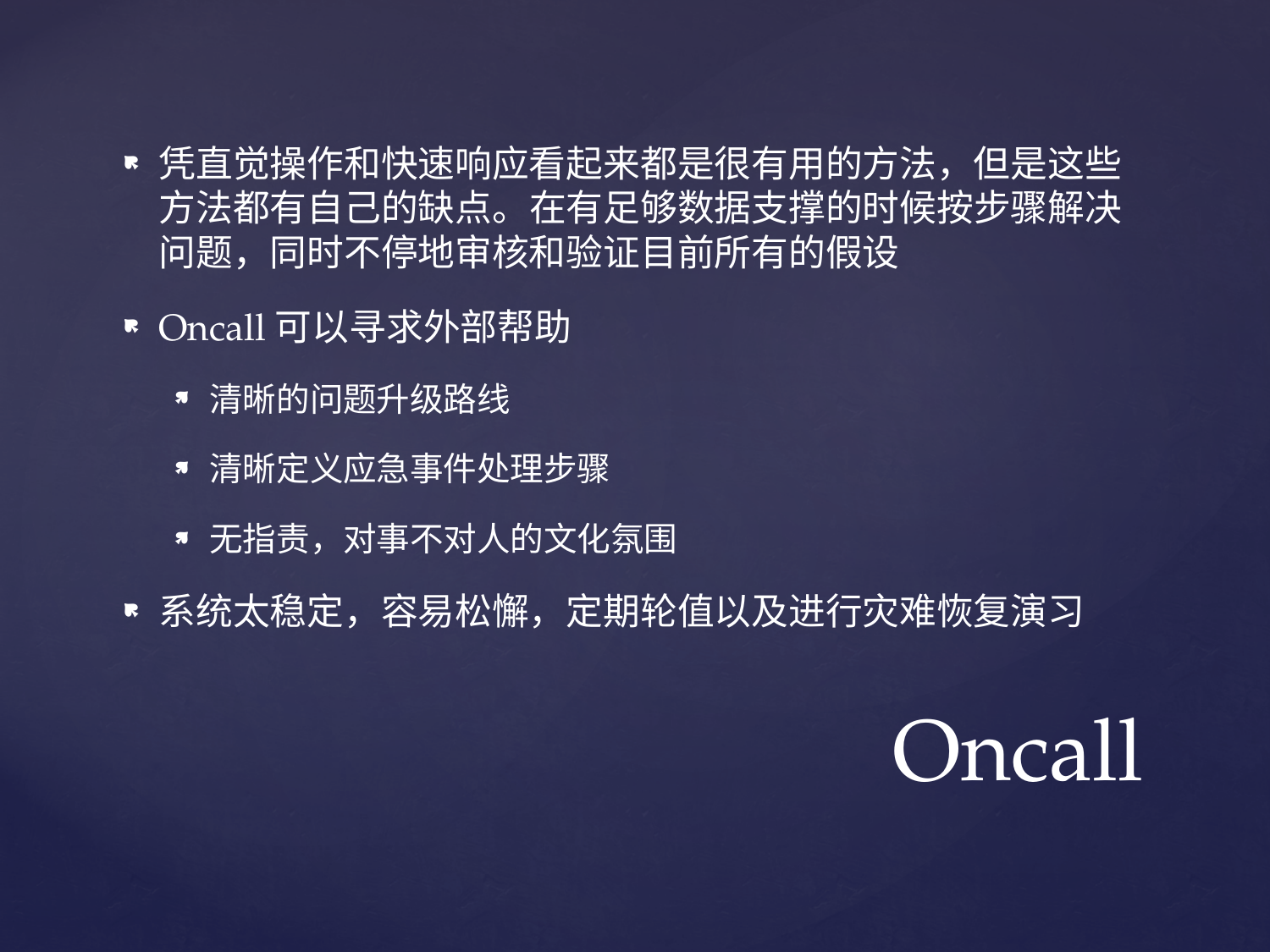

凭直觉操作和快速响应看起来都是很有用的方法，但是这些方法都有自己的缺点。在有足够数据支撑的时候按步骤解决问题，同时不停地审核和验证目前所有的假设
Oncall可以寻求外部帮助
清晰的问题升级路线
清晰定义应急事件处理步骤
无指责，对事不对人的文化氛围
系统太稳定，容易松懈，定期轮值以及进行灾难恢复演习
# Oncall